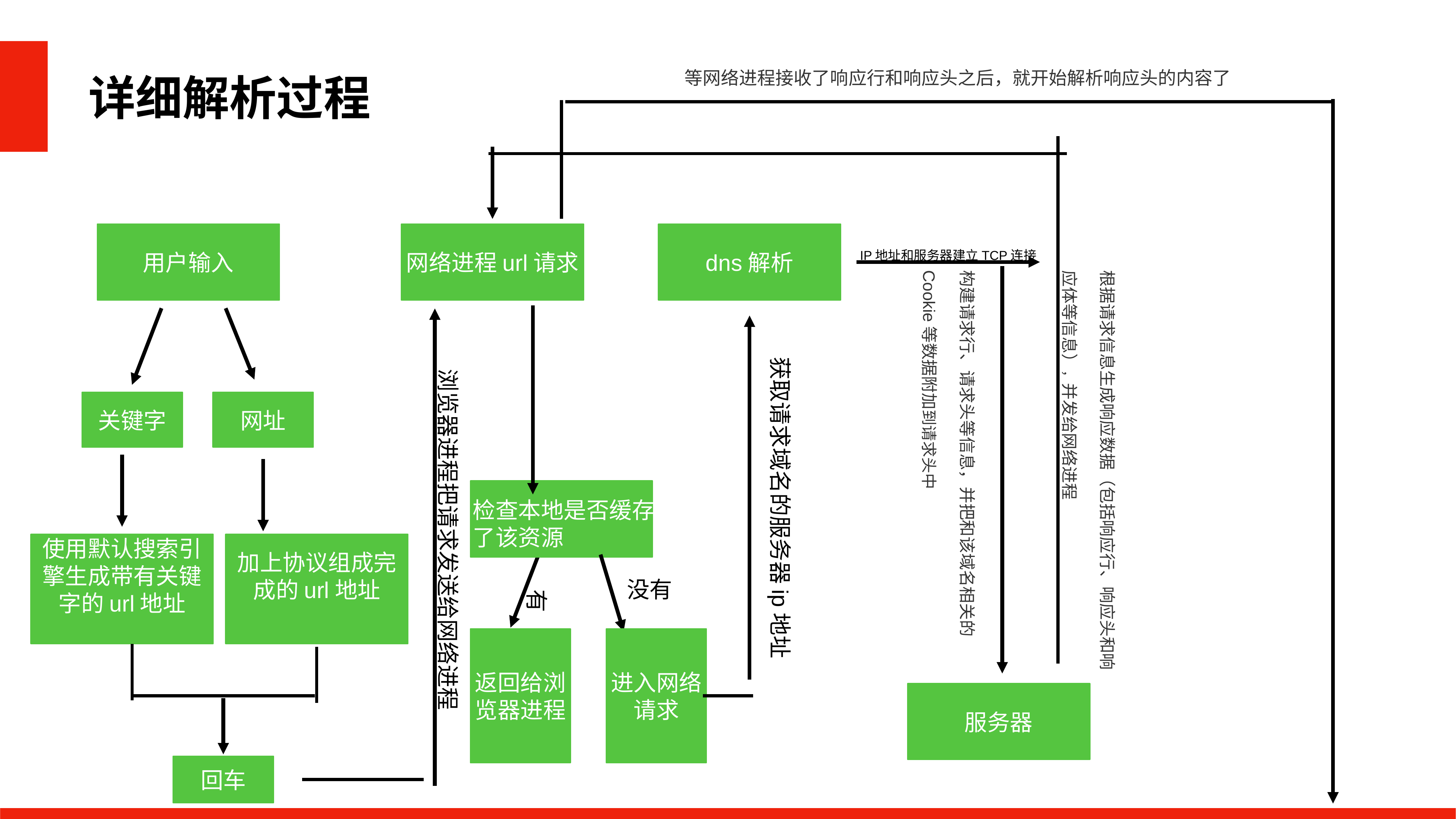

等网络进程接收了响应行和响应头之后，就开始解析响应头的内容了
详细解析过程

用户输入
网络进程url请求
dns解析
IP地址和服务器建立TCP连接

构建请求行、请求头等信息，并把和该域名相关的Cookie等数据附加到请求头中
根据请求信息生成响应数据（包括响应行、响应头和响应体等信息），并发给网络进程

获取请求域名的服务器ip地址
浏览器进程把请求发送给网络进程
关键字
网址

检查本地是否缓存了该资源
使用默认搜索引擎生成带有关键字的url地址

加上协议组成完成的url地址

没有
有
返回给浏览器进程
进入网络请求

服务器

回车

6